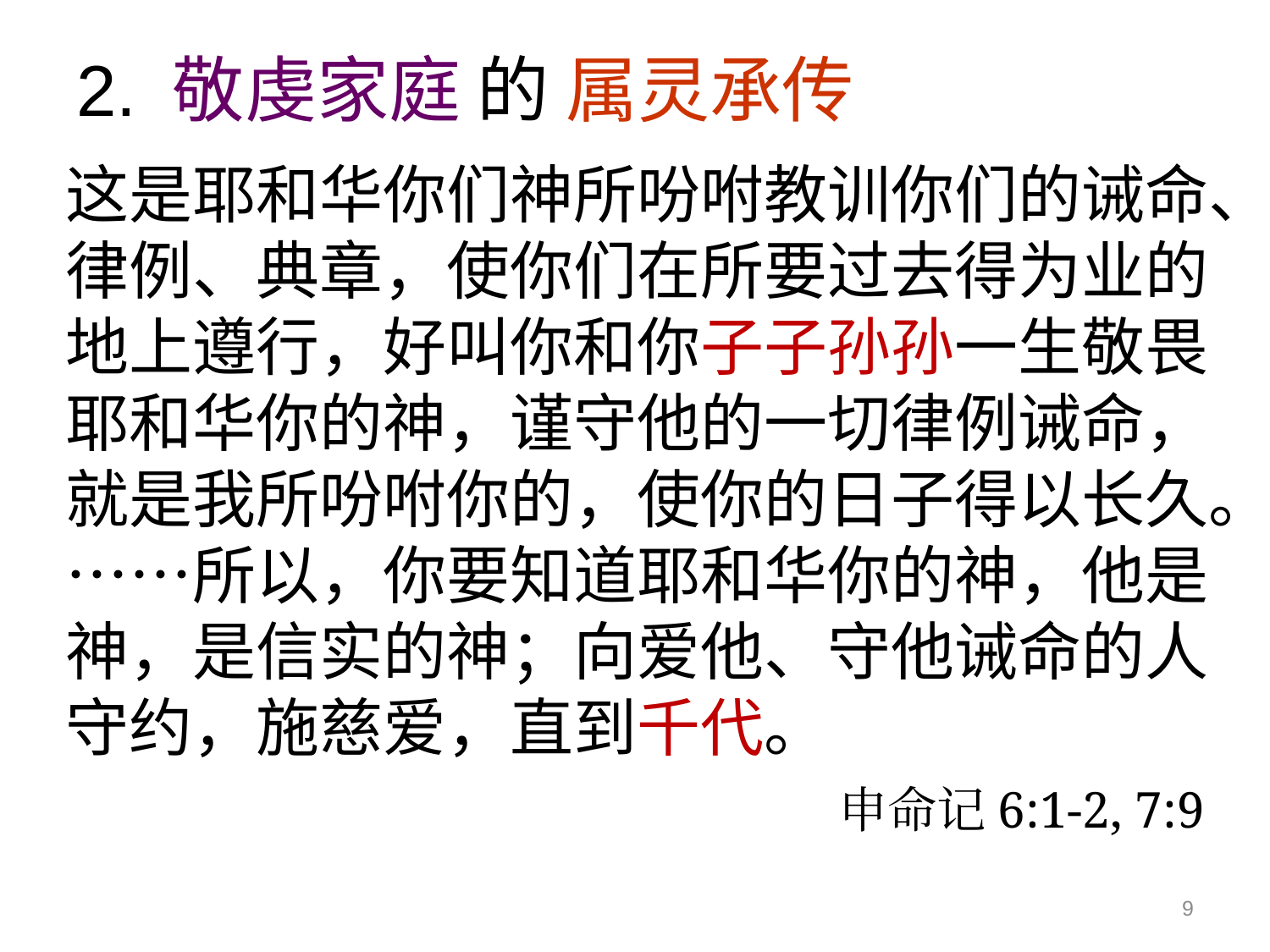

# 2. 敬虔家庭 的 属灵承传
这是耶和华你们神所吩咐教训你们的诫命、律例、典章，使你们在所要过去得为业的地上遵行，好叫你和你子子孙孙一生敬畏耶和华你的神，谨守他的一切律例诫命，就是我所吩咐你的，使你的日子得以长久。……所以，你要知道耶和华你的神，他是神，是信实的神；向爱他、守他诫命的人守约，施慈爱，直到千代。
申命记6:1-2, 7:9
9